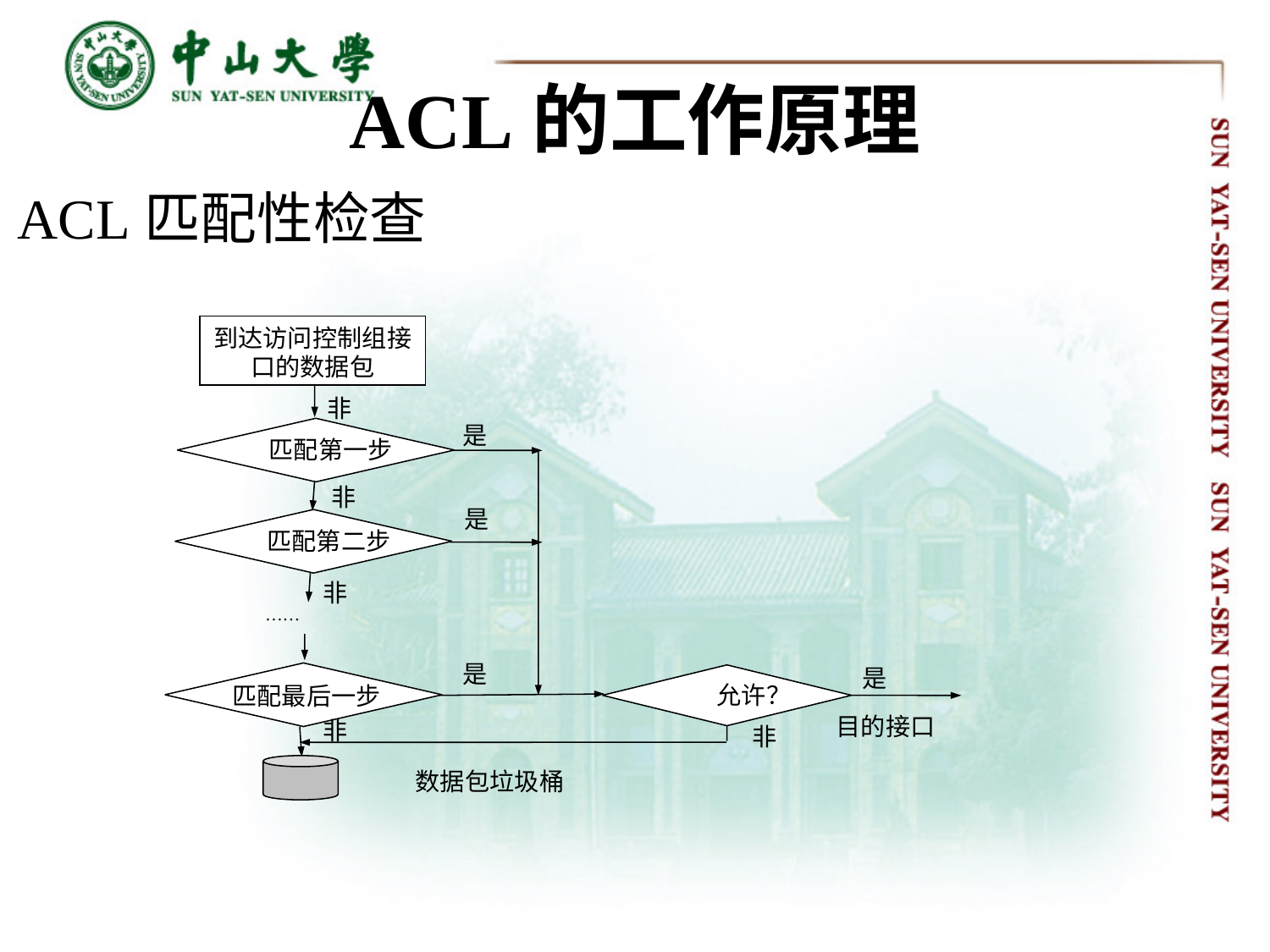

# ACL的工作原理
ACL匹配性检查
到达访问控制组接口的数据包

匹配第一步

匹配第二步

……

匹配最后一步

数据包垃圾桶
非
非

非
是
是

允许？

非

是
目的接口

非
是